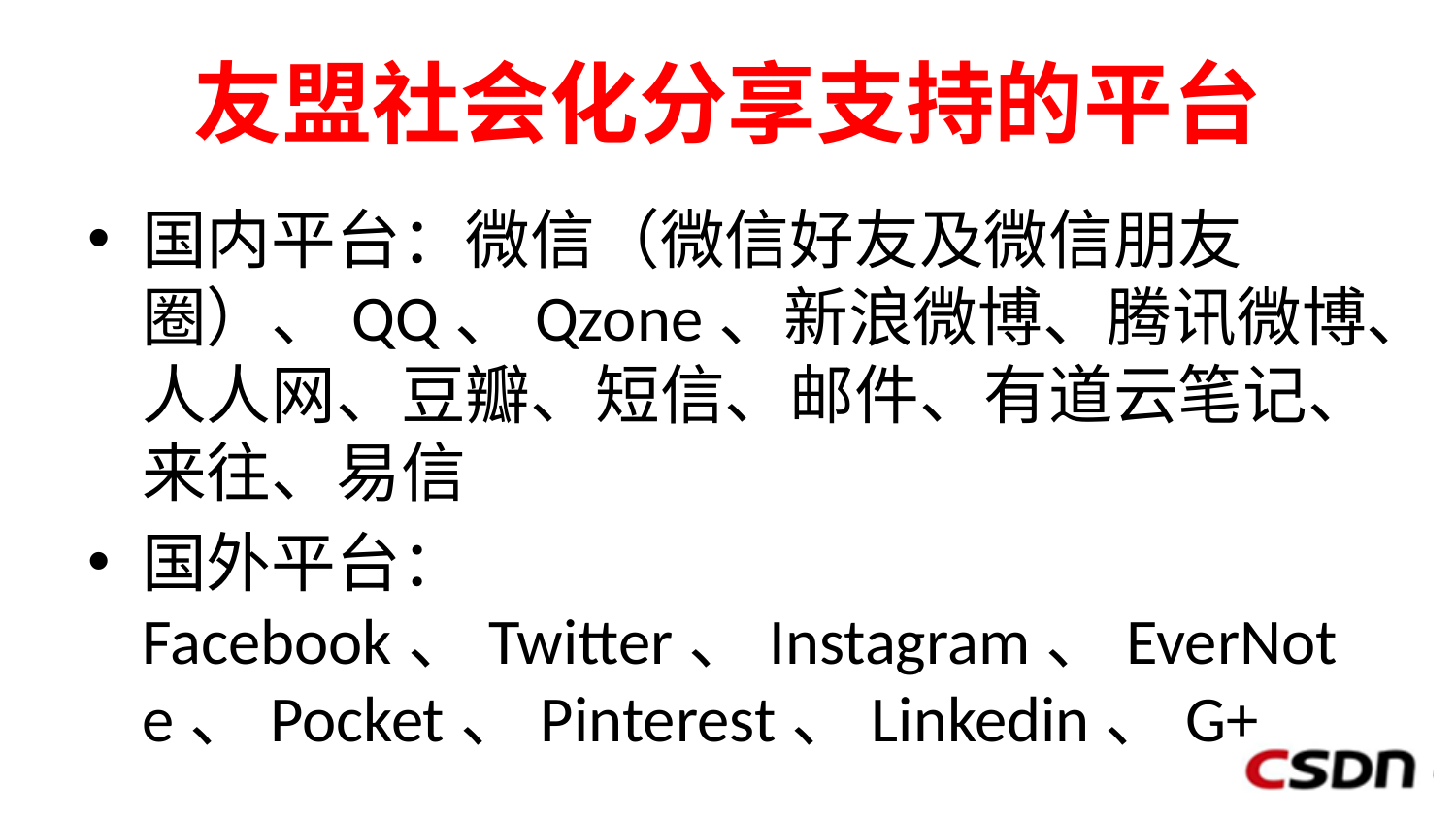

# 友盟社会化分享支持的平台
国内平台：微信（微信好友及微信朋友圈）、QQ、Qzone、新浪微博、腾讯微博、人人网、豆瓣、短信、邮件、有道云笔记、来往、易信
国外平台：Facebook、Twitter、Instagram、EverNote、Pocket、Pinterest、Linkedin、G+